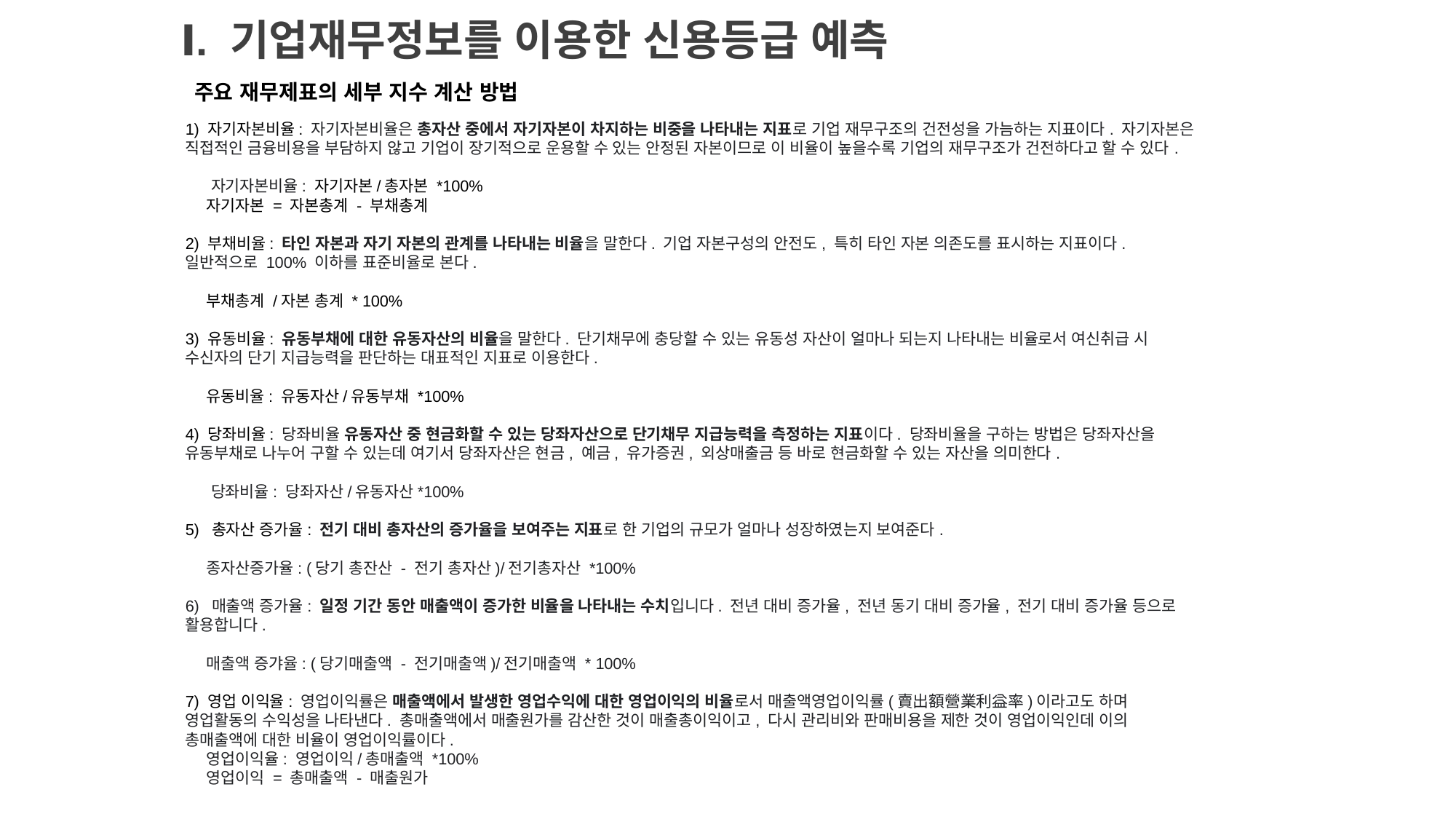

Ⅰ. 기업재무정보를 이용한 신용등급 예측
주요 재무제표의 세부 지수 계산 방법
1) 자기자본비율: 자기자본비율은 총자산 중에서 자기자본이 차지하는 비중을 나타내는 지표로 기업 재무구조의 건전성을 가늠하는 지표이다. 자기자본은 직접적인 금융비용을 부담하지 않고 기업이 장기적으로 운용할 수 있는 안정된 자본이므로 이 비율이 높을수록 기업의 재무구조가 건전하다고 할 수 있다.
     자기자본비율: 자기자본/총자본 *100%
    자기자본 = 자본총계 - 부채총계

2) 부채비율: 타인 자본과 자기 자본의 관계를 나타내는 비율을 말한다. 기업 자본구성의 안전도, 특히 타인 자본 의존도를 표시하는 지표이다. 일반적으로 100% 이하를 표준비율로 본다.
    부채총계 /자본 총계 * 100%

3) 유동비율: 유동부채에 대한 유동자산의 비율을 말한다. 단기채무에 충당할 수 있는 유동성 자산이 얼마나 되는지 나타내는 비율로서 여신취급 시 수신자의 단기 지급능력을 판단하는 대표적인 지표로 이용한다.

    유동비율: 유동자산/유동부채 *100%

4) 당좌비율: 당좌비율 유동자산 중 현금화할 수 있는 당좌자산으로 단기채무 지급능력을 측정하는 지표이다. 당좌비율을 구하는 방법은 당좌자산을 유동부채로 나누어 구할 수 있는데 여기서 당좌자산은 현금, 예금, 유가증권, 외상매출금 등 바로 현금화할 수 있는 자산을 의미한다.

     당좌비율: 당좌자산/유동자산*100%

5)  총자산 증가율: 전기 대비 총자산의 증가율을 보여주는 지표로 한 기업의 규모가 얼마나 성장하였는지 보여준다.

    종자산증가율: (당기 총잔산 - 전기 총자산)/전기총자산 *100%

6)  매출액 증가율: 일정 기간 동안 매출액이 증가한 비율을 나타내는 수치입니다. 전년 대비 증가율, 전년 동기 대비 증가율, 전기 대비 증가율 등으로 활용합니다.

    매출액 증갸율: (당기매출액 - 전기매출액)/전기매출액 * 100%

7) 영업 이익율: 영업이익률은 매출액에서 발생한 영업수익에 대한 영업이익의 비율로서 매출액영업이익률(賣出額營業利益率)이라고도 하며 영업활동의 수익성을 나타낸다. 총매출액에서 매출원가를 감산한 것이 매출총이익이고, 다시 관리비와 판매비용을 제한 것이 영업이익인데 이의 총매출액에 대한 비율이 영업이익률이다.
    영업이익율: 영업이익/총매출액 *100%
    영업이익 = 총매출액 - 매출원가